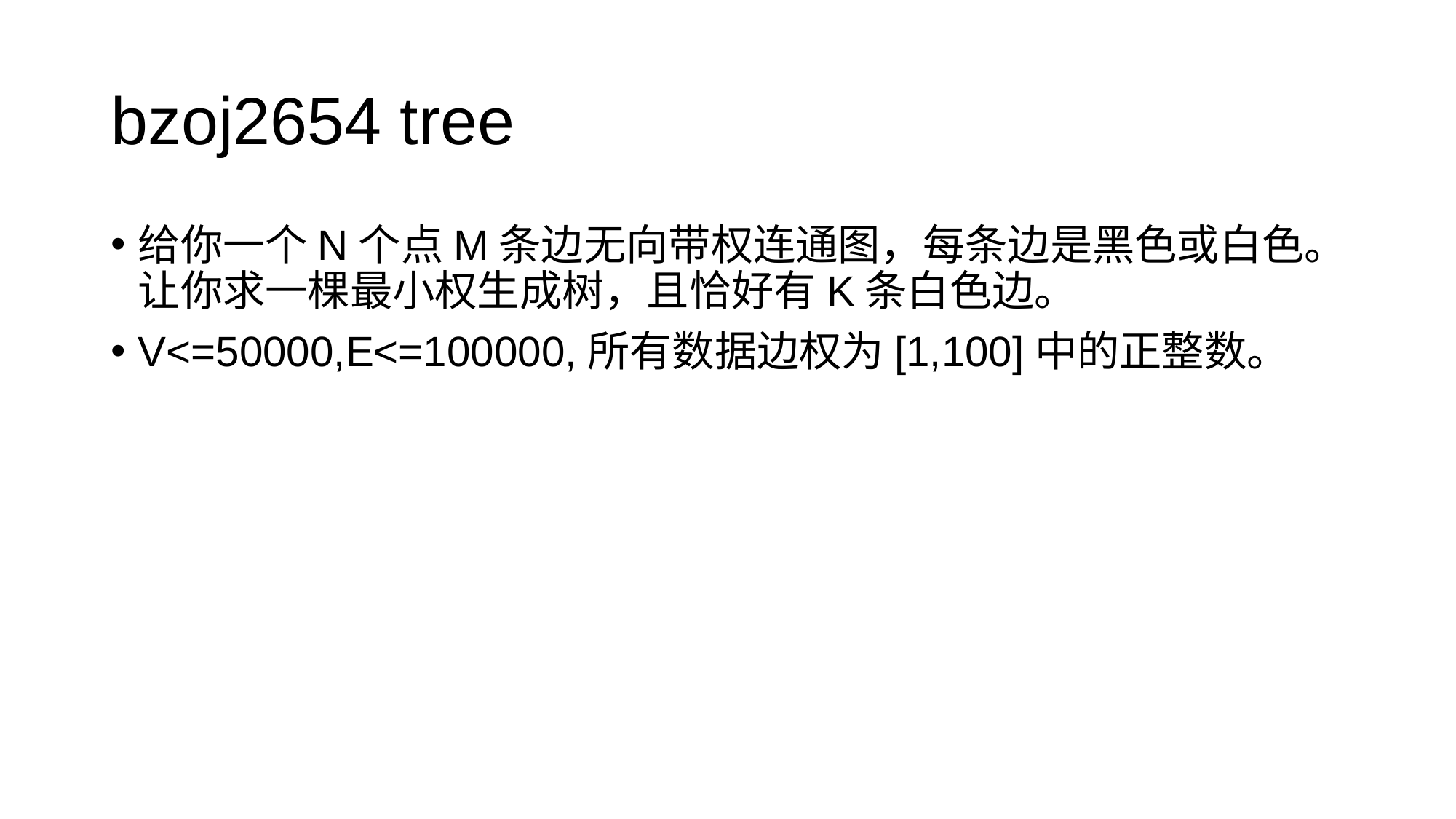

# bzoj2654 tree
给你一个N个点M条边无向带权连通图，每条边是黑色或白色。让你求一棵最小权生成树，且恰好有K条白色边。
V<=50000,E<=100000,所有数据边权为[1,100]中的正整数。